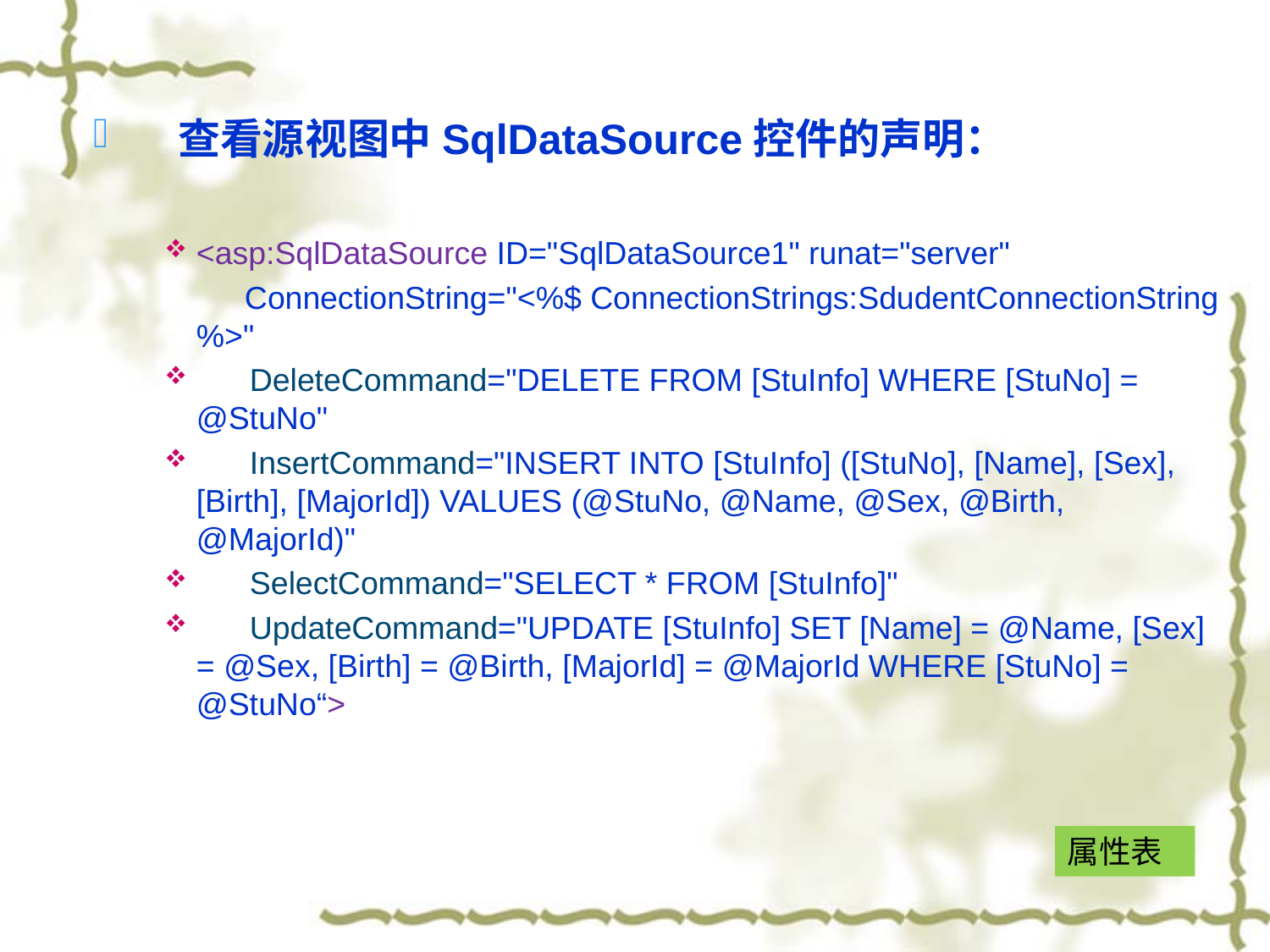

查看源视图中SqlDataSource控件的声明：

<asp:SqlDataSource ID="SqlDataSource1" runat="server"
         ConnectionString="<%$ ConnectionStrings:SdudentConnectionString %>"
      DeleteCommand="DELETE FROM [StuInfo] WHERE [StuNo] = @StuNo"
      InsertCommand="INSERT INTO [StuInfo] ([StuNo], [Name], [Sex], [Birth], [MajorId]) VALUES (@StuNo, @Name, @Sex, @Birth, @MajorId)"
      SelectCommand="SELECT * FROM [StuInfo]"
      UpdateCommand="UPDATE [StuInfo] SET [Name] = @Name, [Sex] = @Sex, [Birth] = @Birth, [MajorId] = @MajorId WHERE [StuNo] = @StuNo“>
属性表